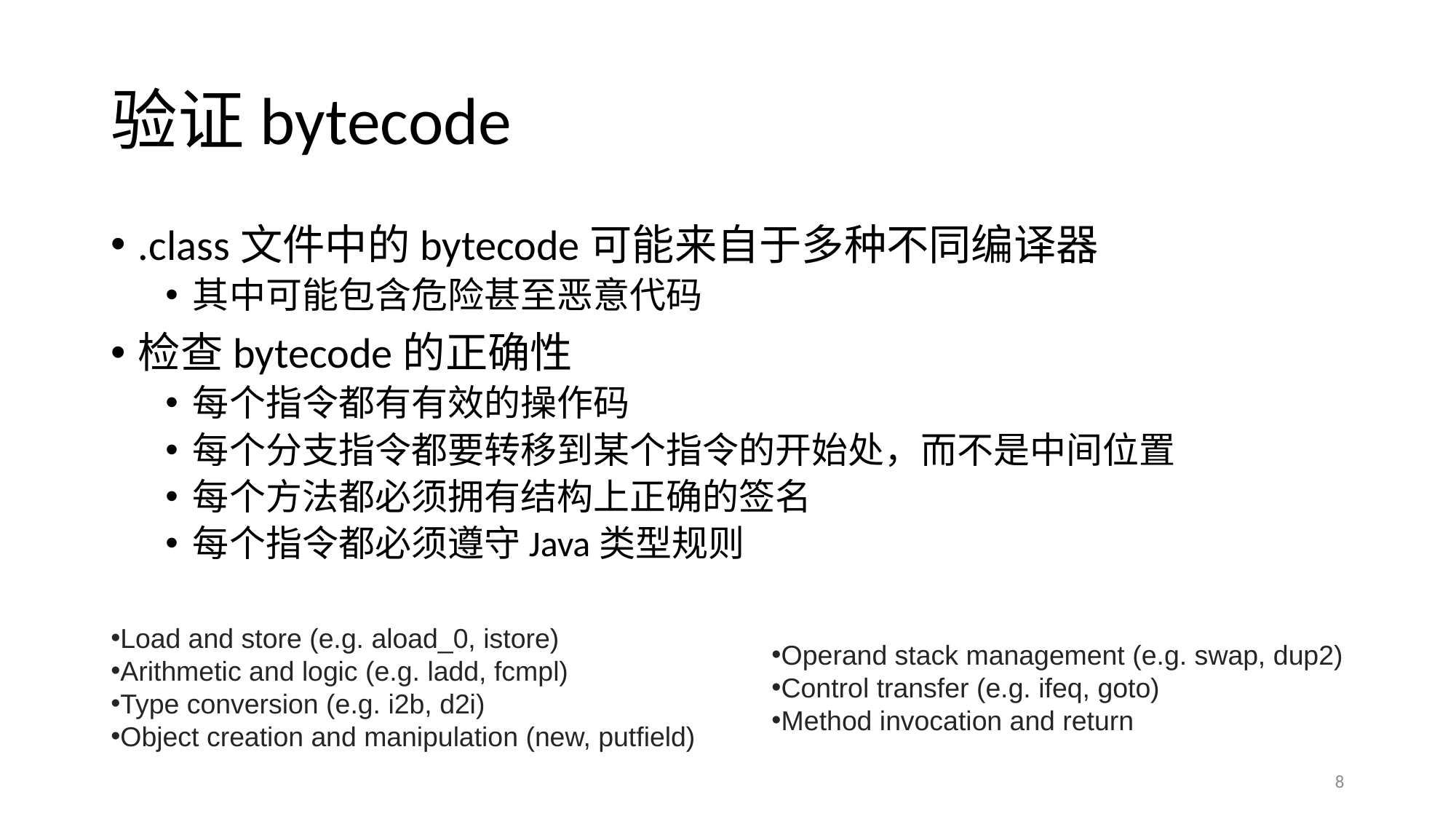

# 验证bytecode
.class文件中的bytecode可能来自于多种不同编译器
其中可能包含危险甚至恶意代码
检查bytecode的正确性
每个指令都有有效的操作码
每个分支指令都要转移到某个指令的开始处，而不是中间位置
每个方法都必须拥有结构上正确的签名
每个指令都必须遵守Java类型规则
Load and store (e.g. aload_0, istore)
Arithmetic and logic (e.g. ladd, fcmpl)
Type conversion (e.g. i2b, d2i)
Object creation and manipulation (new, putfield)
Operand stack management (e.g. swap, dup2)
Control transfer (e.g. ifeq, goto)
Method invocation and return
8